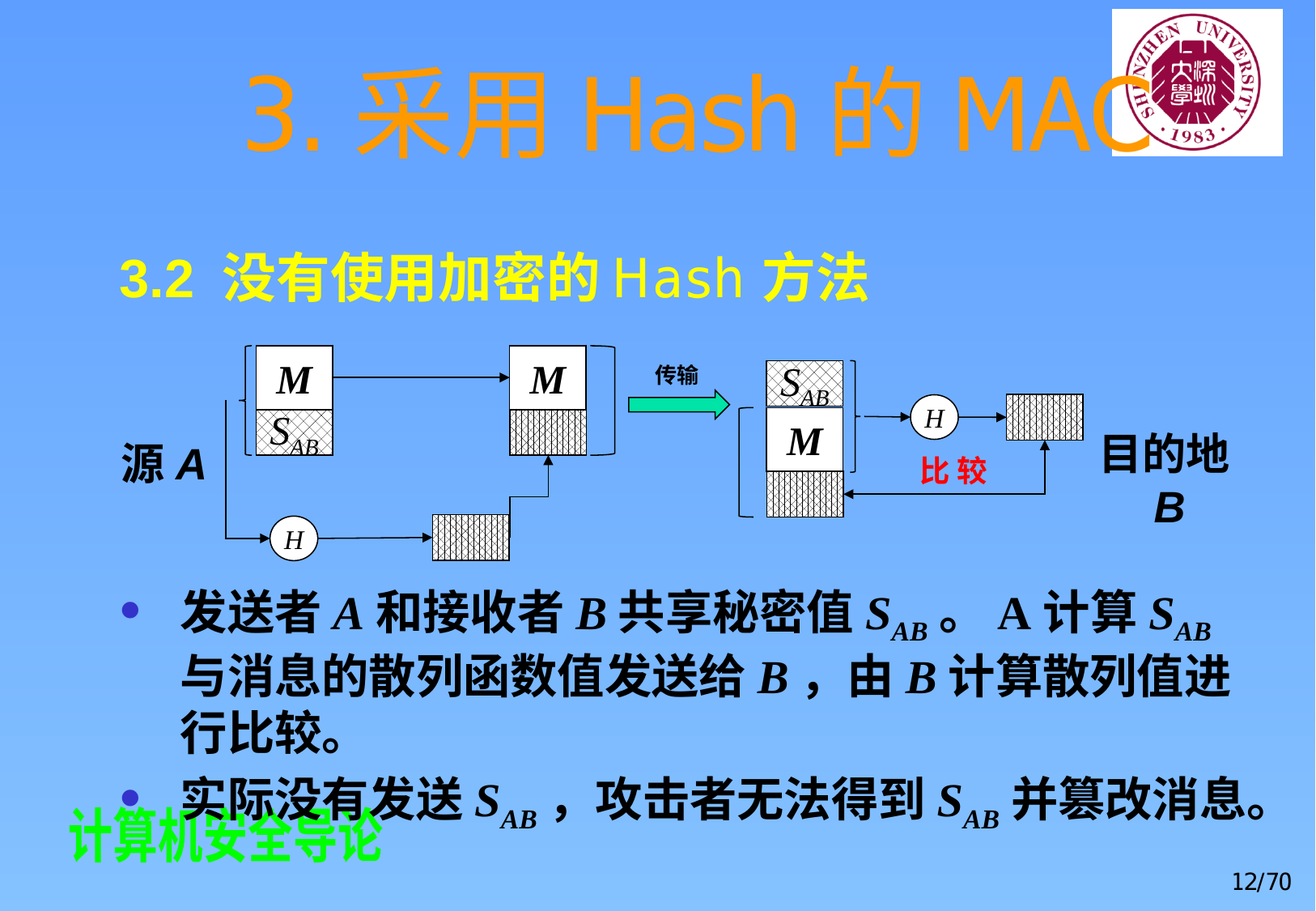

# 3.采用Hash的MAC
3.2 没有使用加密的Hash方法

发送者A和接收者B共享秘密值SAB。A计算SAB与消息的散列函数值发送给B，由B计算散列值进行比较。
实际没有发送SAB，攻击者无法得到SAB并篡改消息。

M
M

传输

SAB

H

M
SAB

目的地B
源A
比 较

H
12/70